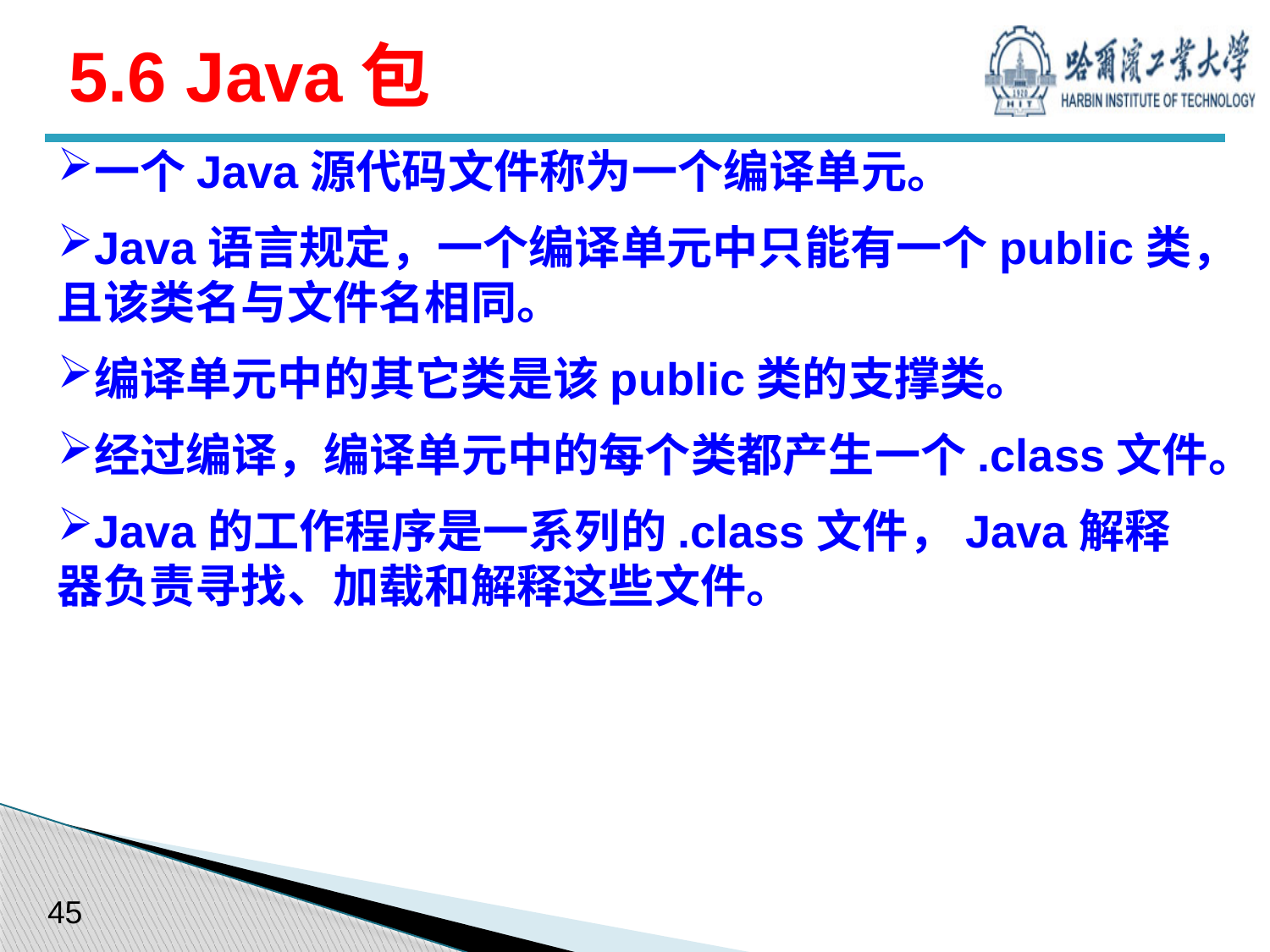

# 5.6 Java包
一个Java源代码文件称为一个编译单元。
Java语言规定，一个编译单元中只能有一个public类，且该类名与文件名相同。
编译单元中的其它类是该public类的支撑类。
经过编译，编译单元中的每个类都产生一个.class文件。
Java的工作程序是一系列的.class文件，Java解释器负责寻找、加载和解释这些文件。